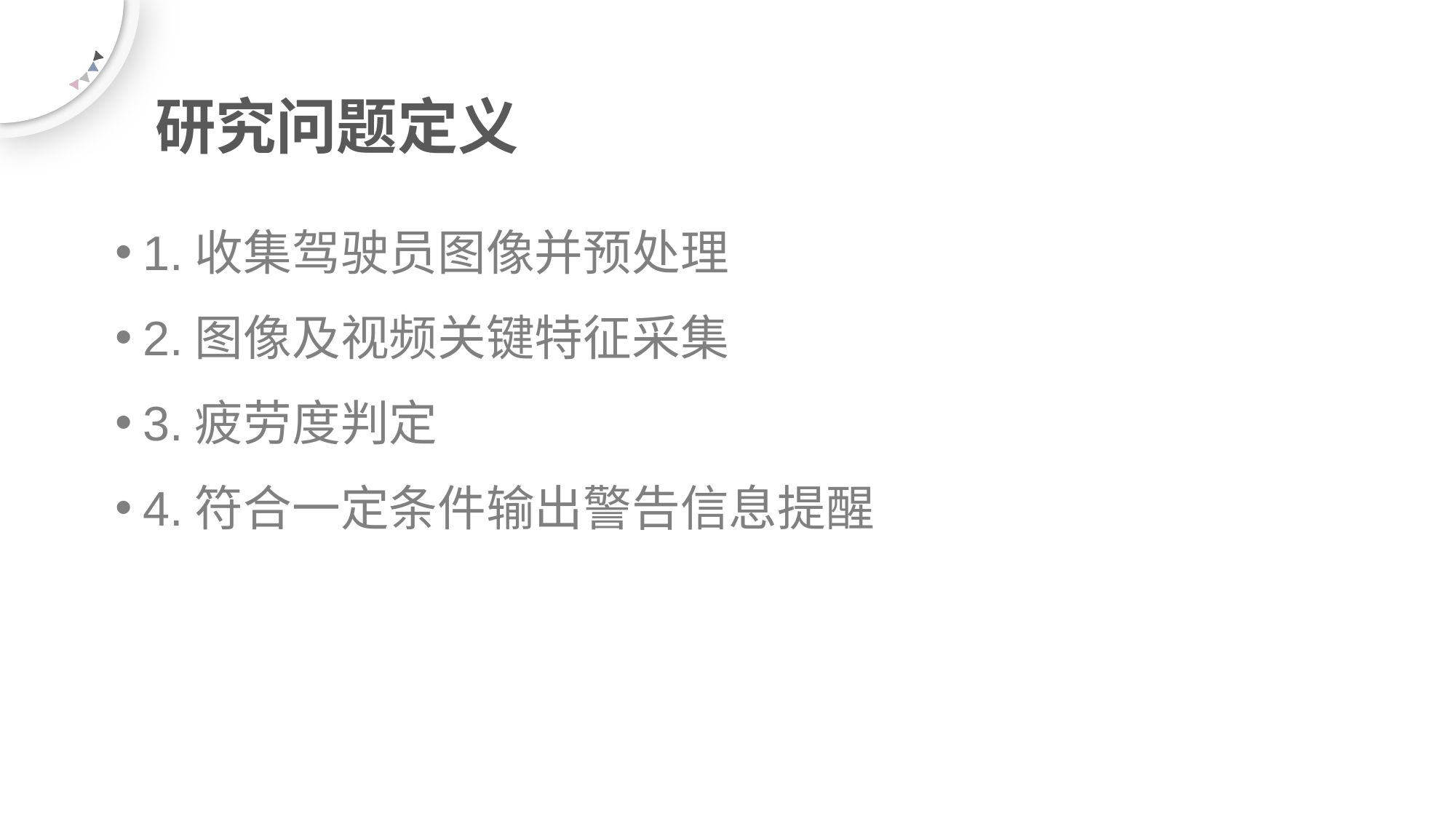

# 研究问题定义
1.收集驾驶员图像并预处理
2.图像及视频关键特征采集
3.疲劳度判定
4.符合一定条件输出警告信息提醒